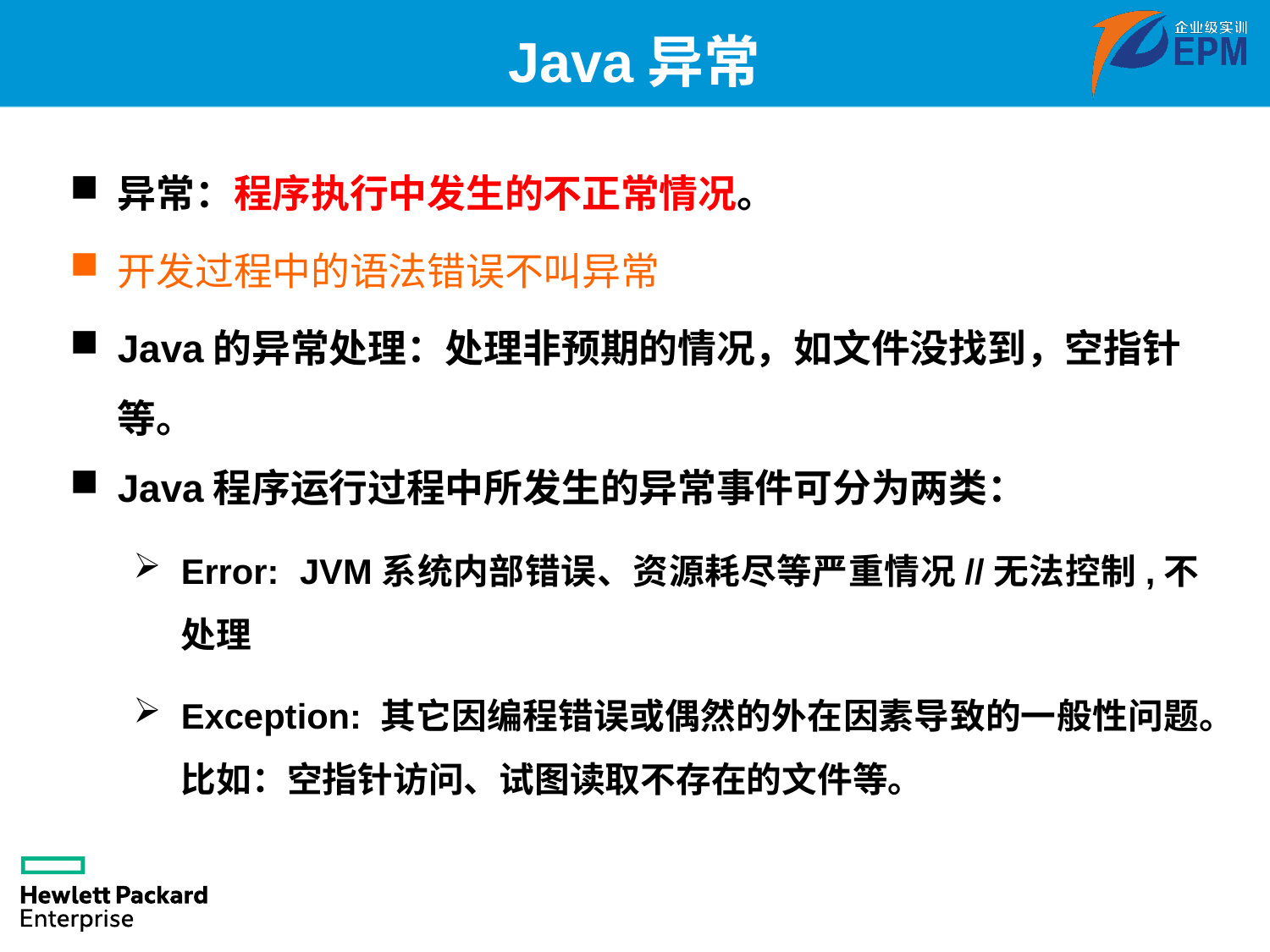

# Java异常
异常：程序执行中发生的不正常情况。
开发过程中的语法错误不叫异常
Java的异常处理：处理非预期的情况，如文件没找到，空指针等。
Java程序运行过程中所发生的异常事件可分为两类：
Error:  JVM系统内部错误、资源耗尽等严重情况//无法控制,不处理
Exception: 其它因编程错误或偶然的外在因素导致的一般性问题。比如：空指针访问、试图读取不存在的文件等。